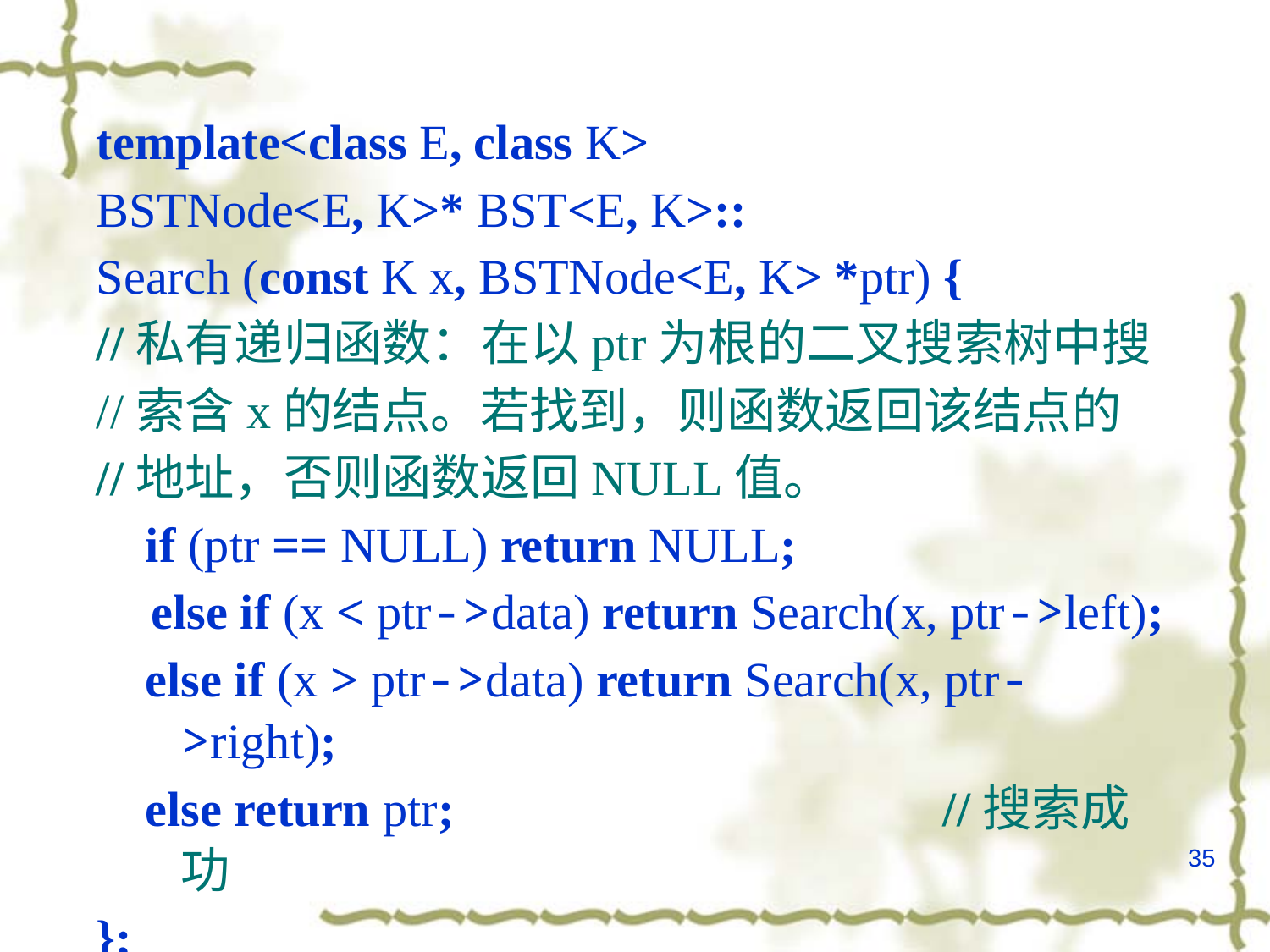

template<class E, class K>
BSTNode<E, K>* BST<E, K>::
Search (const K x, BSTNode<E, K> *ptr) {
//私有递归函数：在以ptr为根的二叉搜索树中搜
//索含x的结点。若找到，则函数返回该结点的
//地址，否则函数返回NULL值。
    if (ptr == NULL) return NULL;
    else if (x < ptr->data) return Search(x, ptr->left);
    else if (x > ptr->data) return Search(x, ptr->right);
    else return ptr;				//搜索成功
};
35